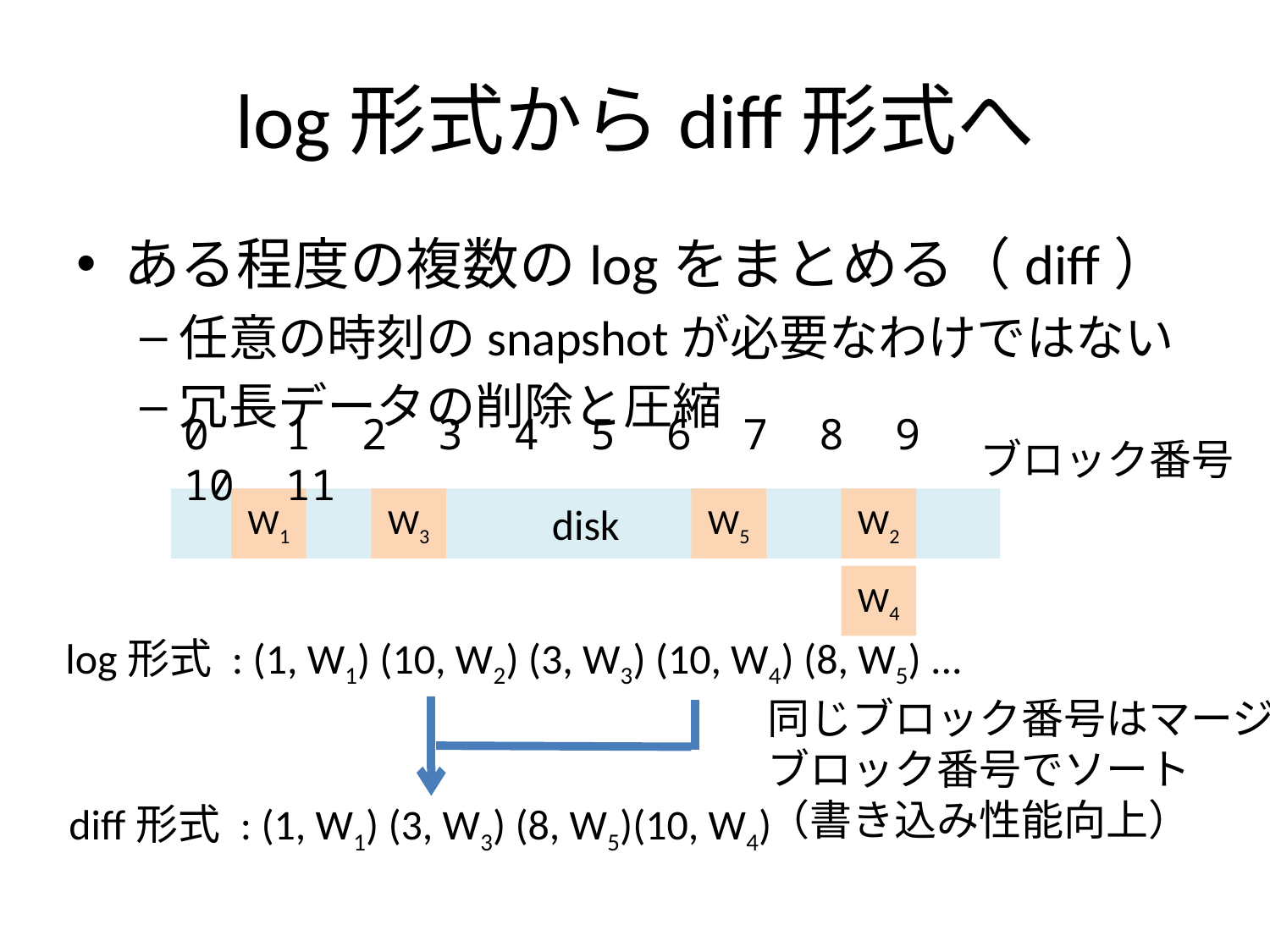

# log形式からdiff形式へ
ある程度の複数のlogをまとめる（diff）
任意の時刻のsnapshotが必要なわけではない
冗長データの削除と圧縮
0   1  2  3  4  5  6  7  8  9  10  11
ブロック番号
disk
W1
W3
W5
W2
W4
log形式 : (1, W1) (10, W2) (3, W3) (10, W4) (8, W5) ...
同じブロック番号はマージ
ブロック番号でソート
（書き込み性能向上）
diff形式 : (1, W1) (3, W3) (8, W5)(10, W4)